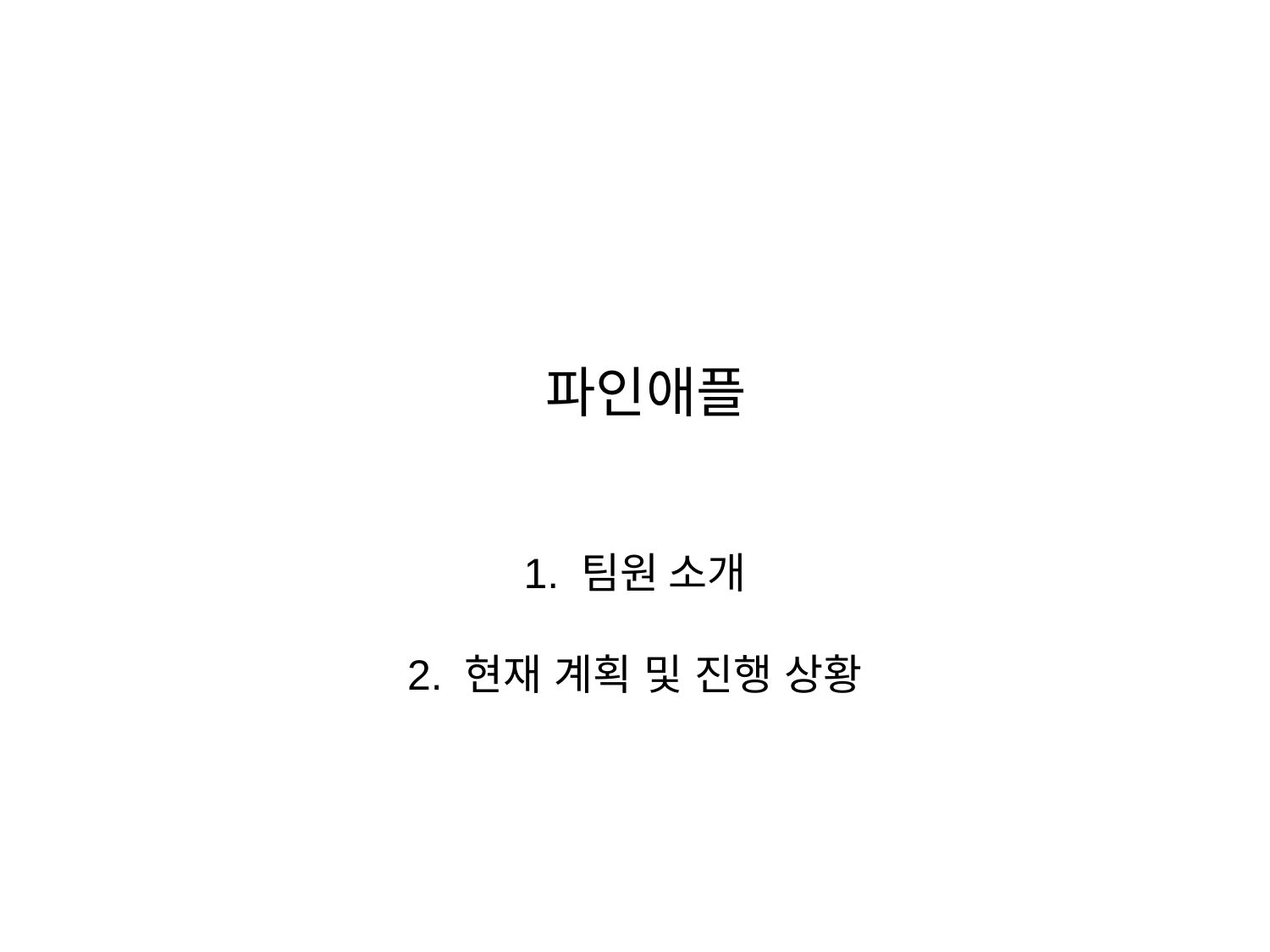

# 파인애플
1. 팀원 소개

2. 현재 계획 및 진행 상황